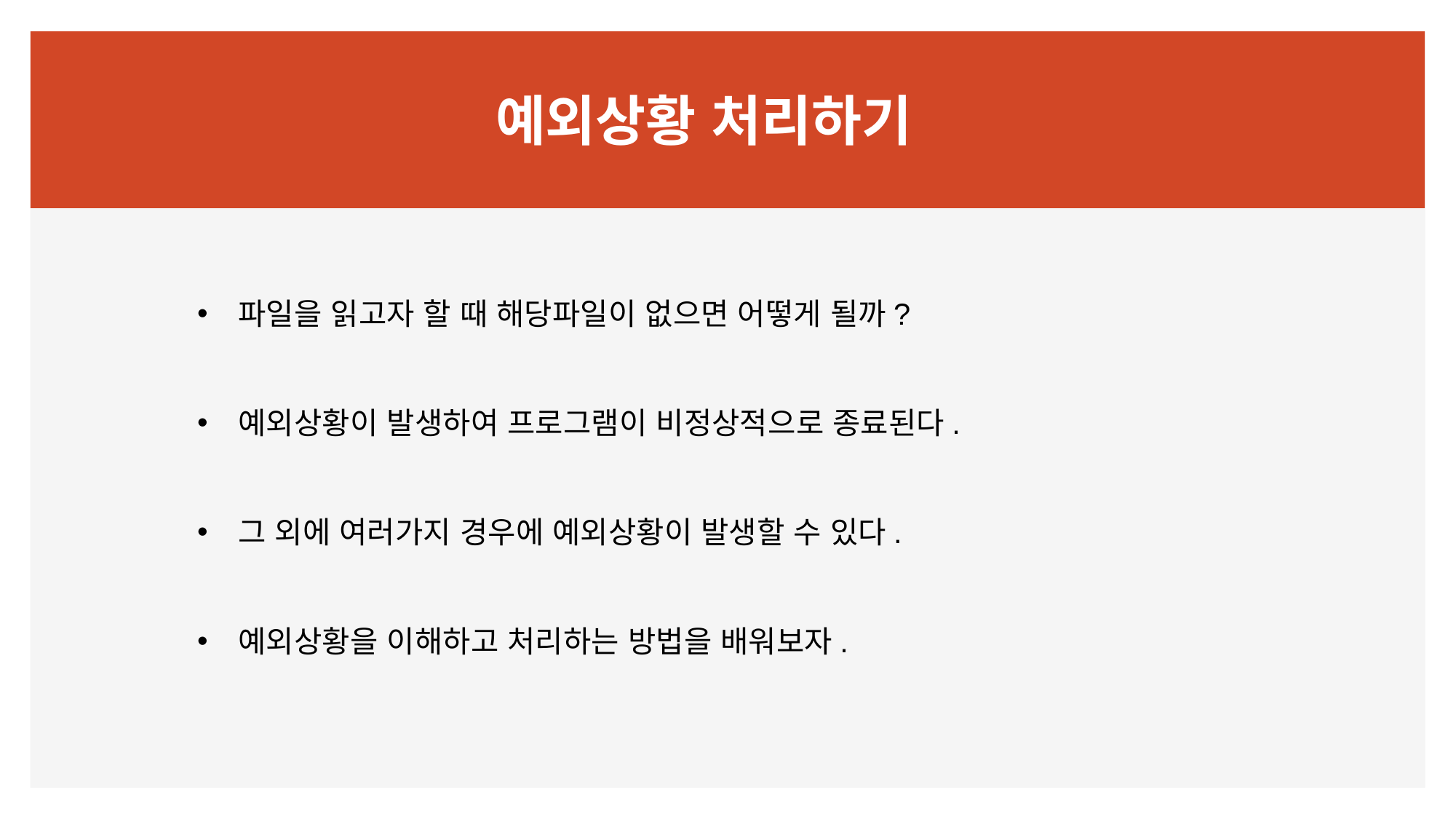

# 예외상황 처리하기
파일을 읽고자 할 때 해당파일이 없으면 어떻게 될까?

예외상황이 발생하여 프로그램이 비정상적으로 종료된다.

그 외에 여러가지 경우에 예외상황이 발생할 수 있다.

예외상황을 이해하고 처리하는 방법을 배워보자.